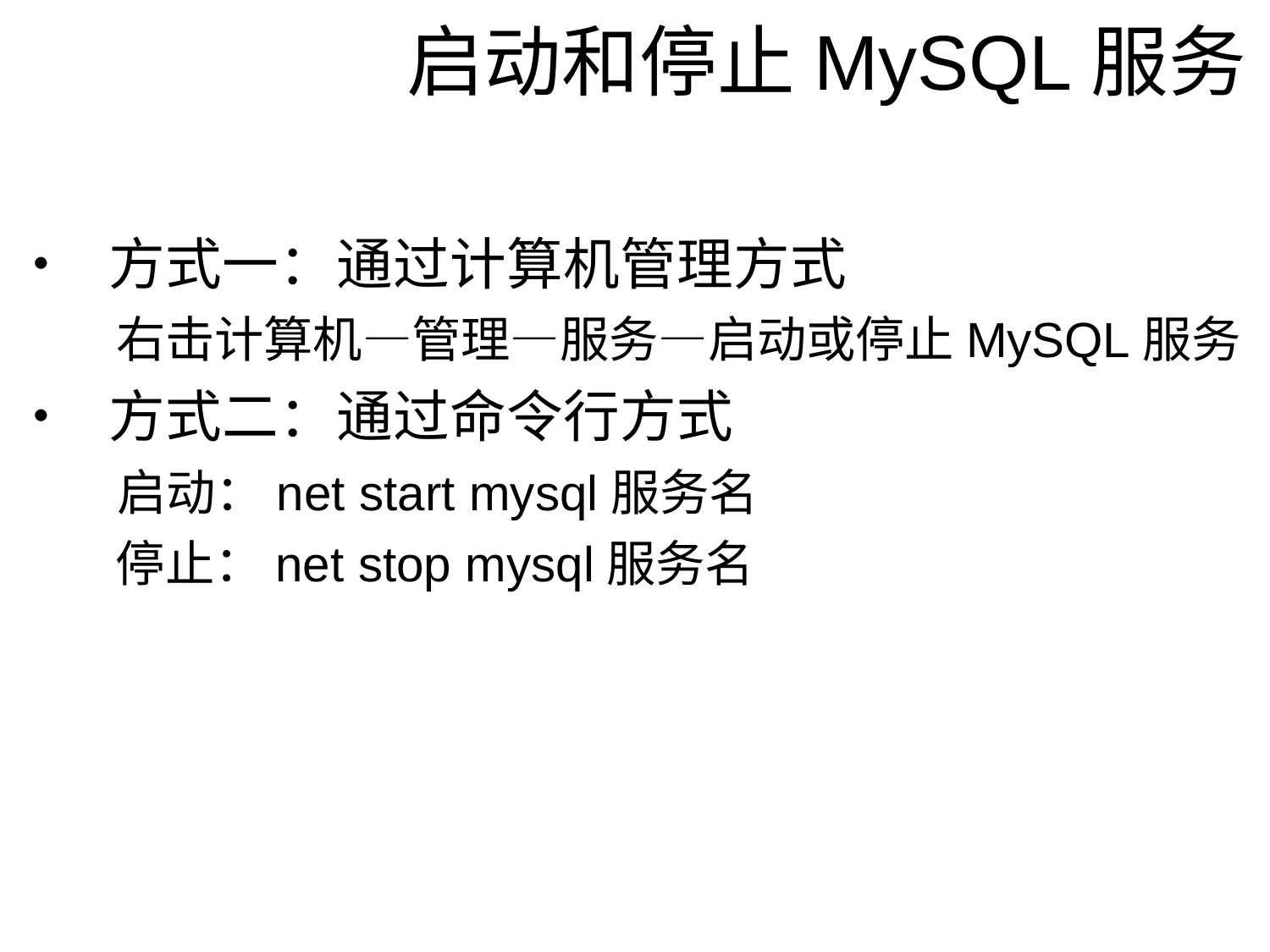

启动和停止MySQL服务
• 方式一：通过计算机管理方式
右击计算机—管理—服务—启动或停止MySQL服务
• 方式二：通过命令行方式
启动：net start mysql服务名
停止：net stop mysql服务名